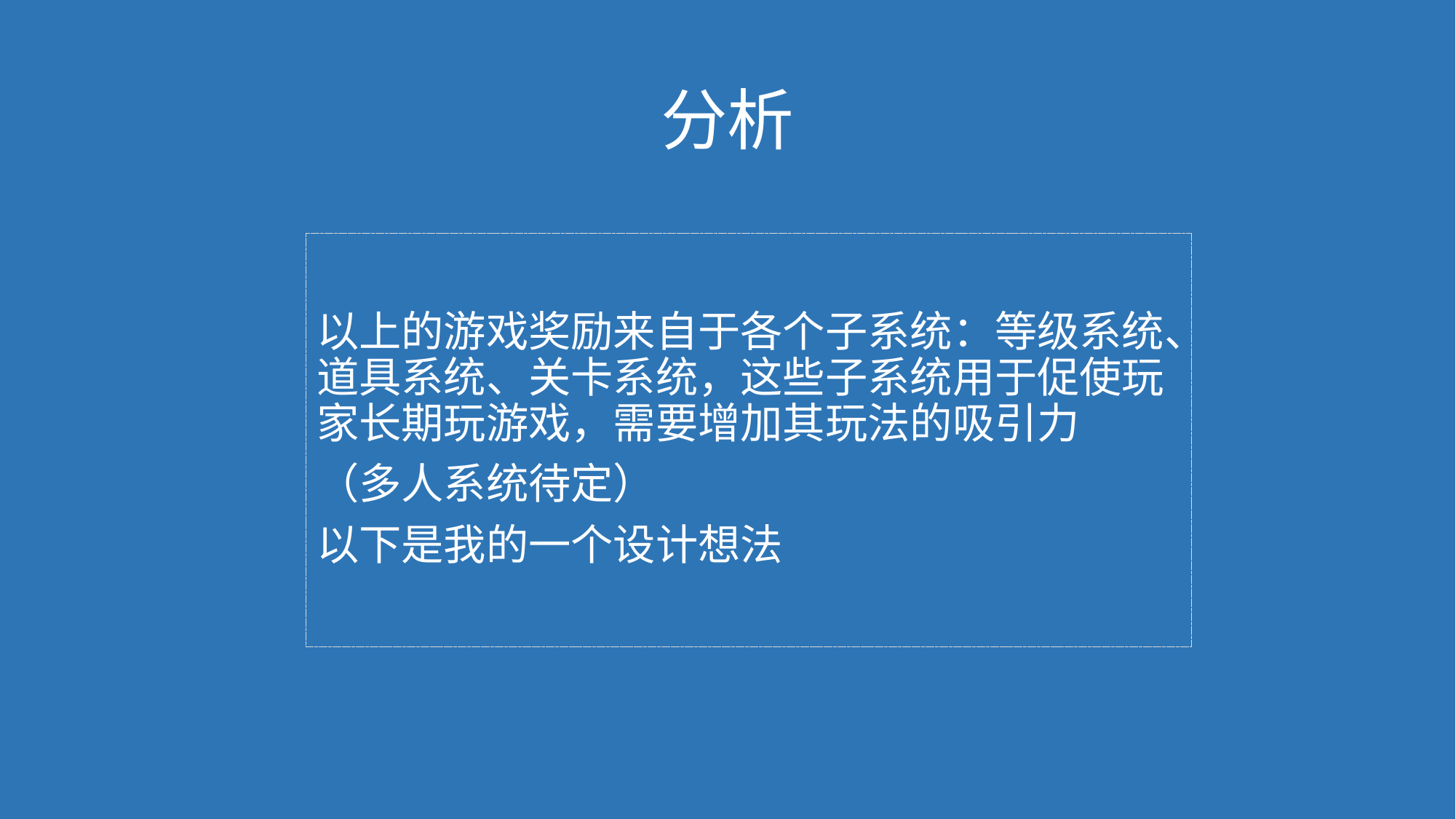

分析
以上的游戏奖励来自于各个子系统：等级系统、道具系统、关卡系统，这些子系统用于促使玩家长期玩游戏，需要增加其玩法的吸引力
（多人系统待定）
以下是我的一个设计想法